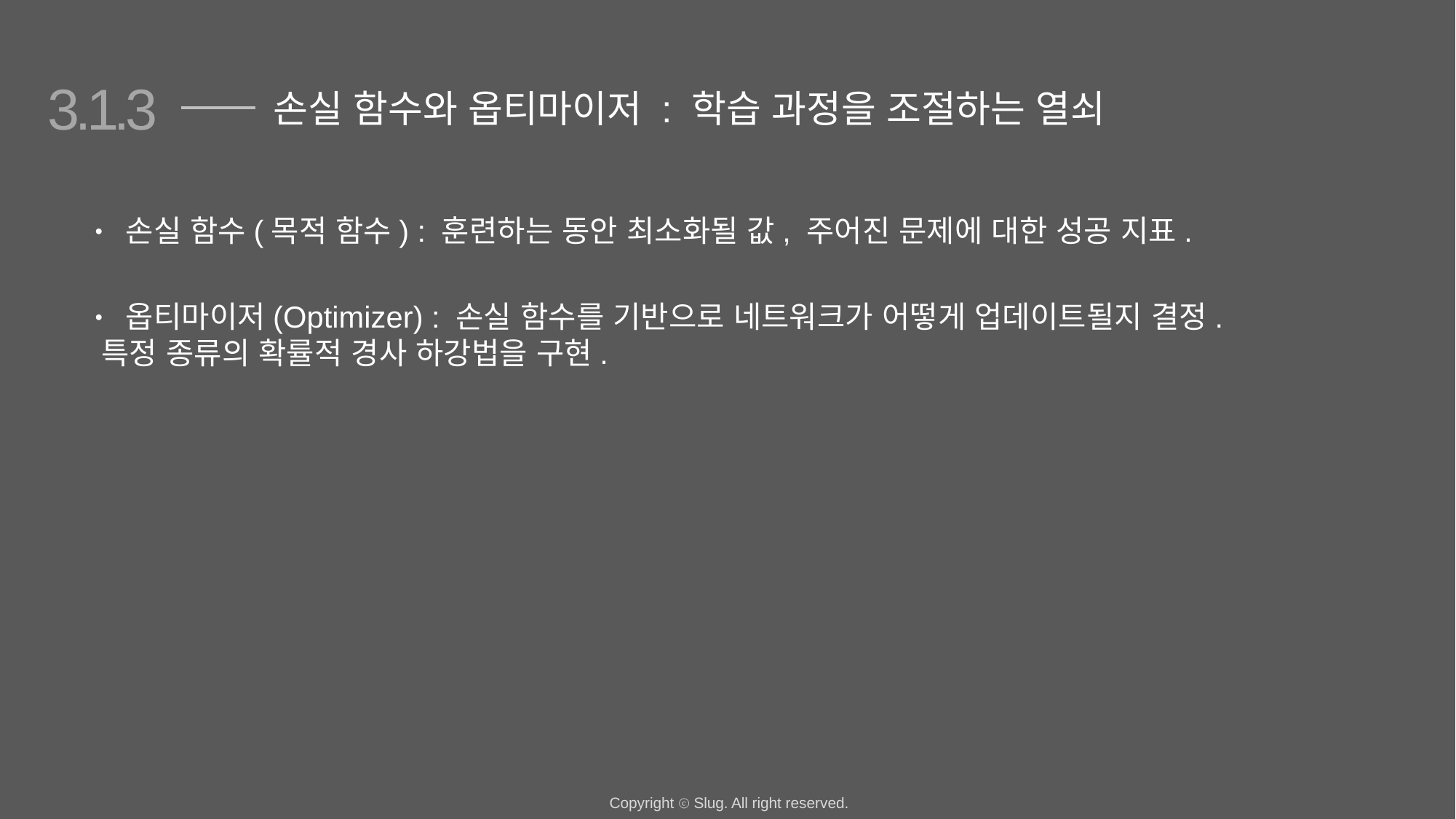

3.1.3
손실 함수와 옵티마이저 : 학습 과정을 조절하는 열쇠
• 손실 함수(목적 함수) : 훈련하는 동안 최소화될 값, 주어진 문제에 대한 성공 지표.
• 옵티마이저(Optimizer) : 손실 함수를 기반으로 네트워크가 어떻게 업데이트될지 결정.
 특정 종류의 확률적 경사 하강법을 구현.
Copyright ⓒ Slug. All right reserved.